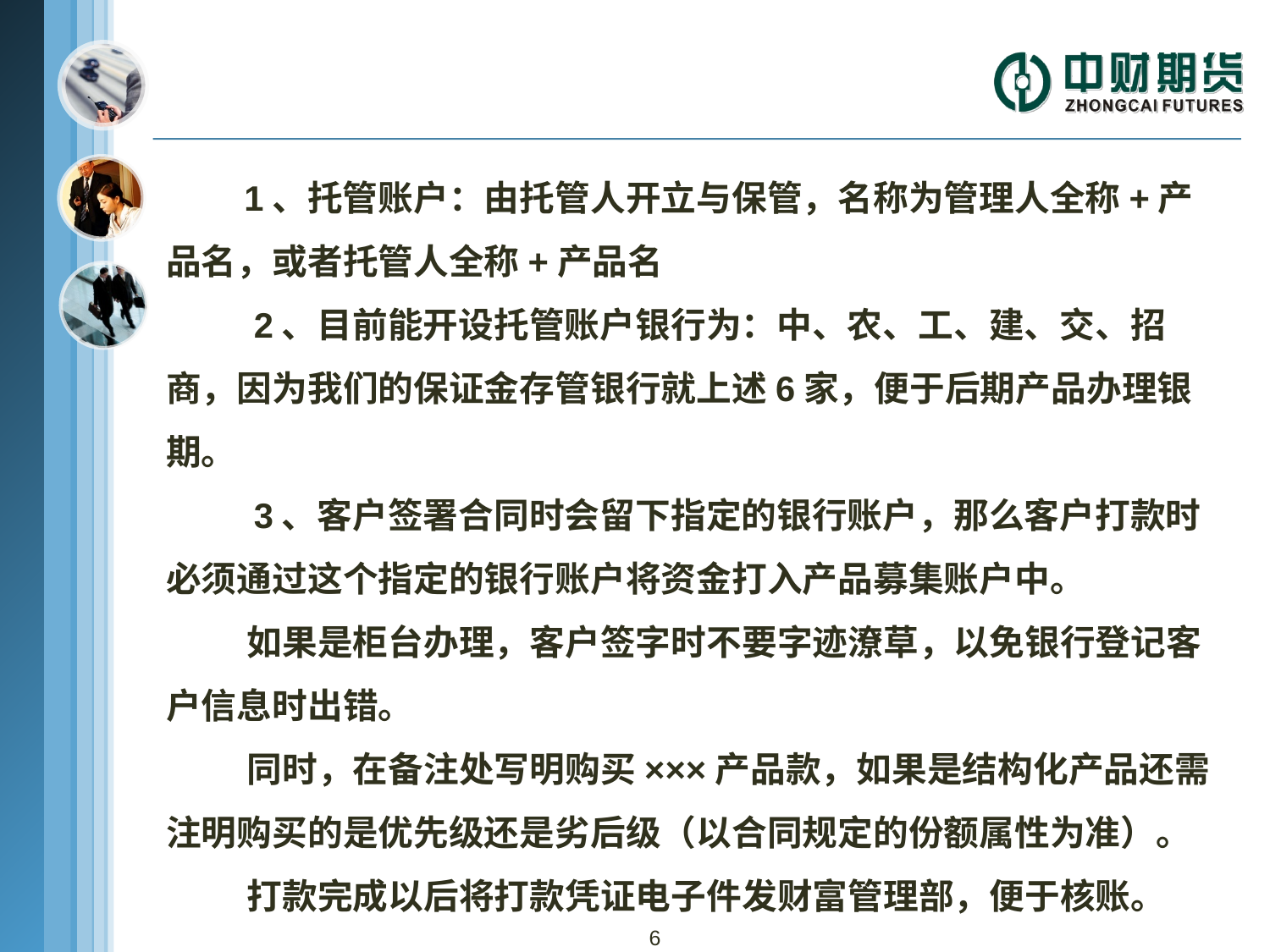

1、托管账户：由托管人开立与保管，名称为管理人全称+产品名，或者托管人全称+产品名
         2、目前能开设托管账户银行为：中、农、工、建、交、招商，因为我们的保证金存管银行就上述6家，便于后期产品办理银期。
         3、客户签署合同时会留下指定的银行账户，那么客户打款时必须通过这个指定的银行账户将资金打入产品募集账户中。
         如果是柜台办理，客户签字时不要字迹潦草，以免银行登记客户信息时出错。
         同时，在备注处写明购买×××产品款，如果是结构化产品还需注明购买的是优先级还是劣后级（以合同规定的份额属性为准）。
         打款完成以后将打款凭证电子件发财富管理部，便于核账。

6